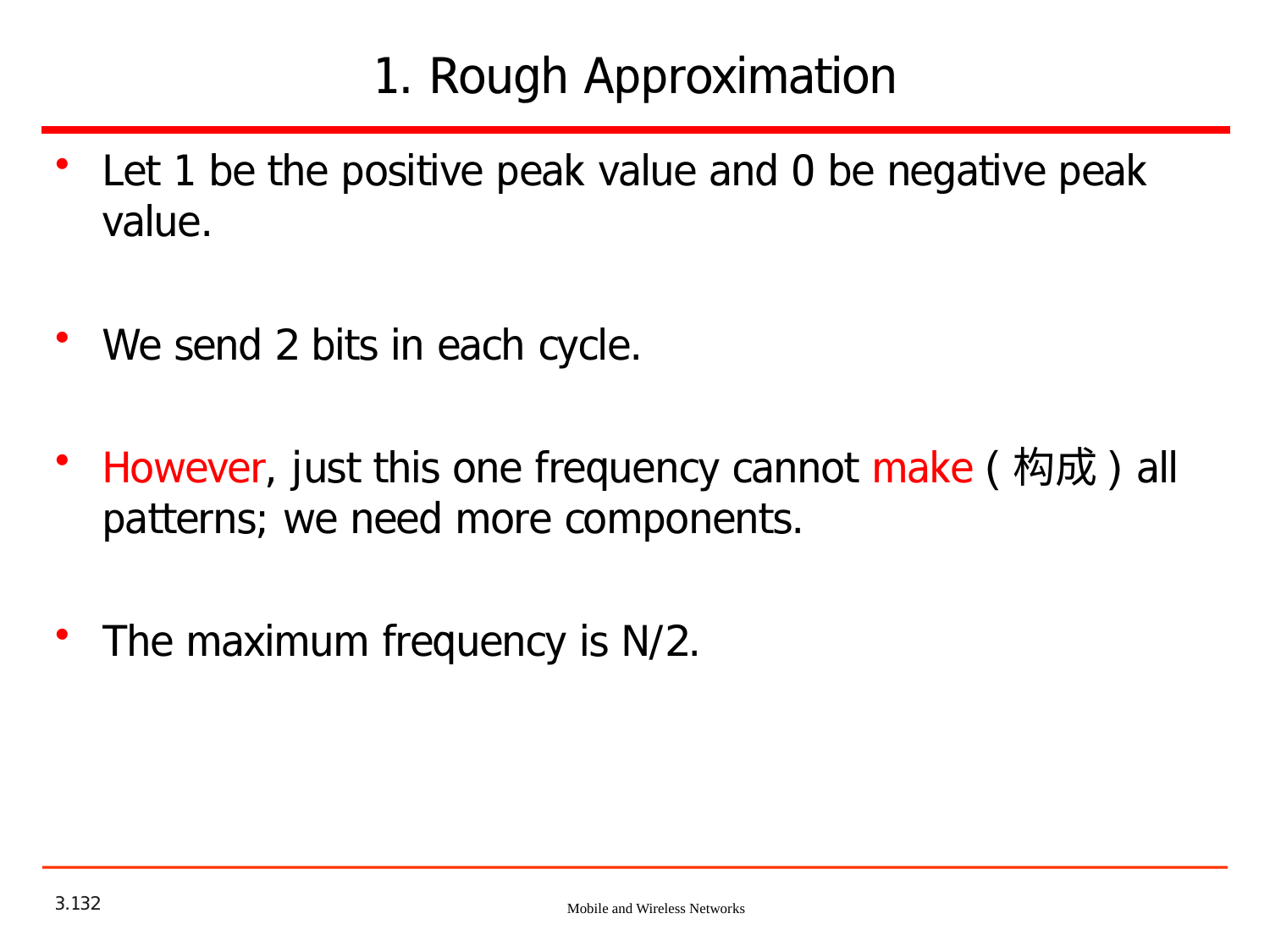

# 1. Rough Approximation

Let 1 be the positive peak value and 0 be negative peak value.

We send 2 bits in each cycle.

However, just this one frequency cannot make (构成) all patterns; we need more components.

The maximum frequency is N/2.
3.132
Mobile and Wireless Networks